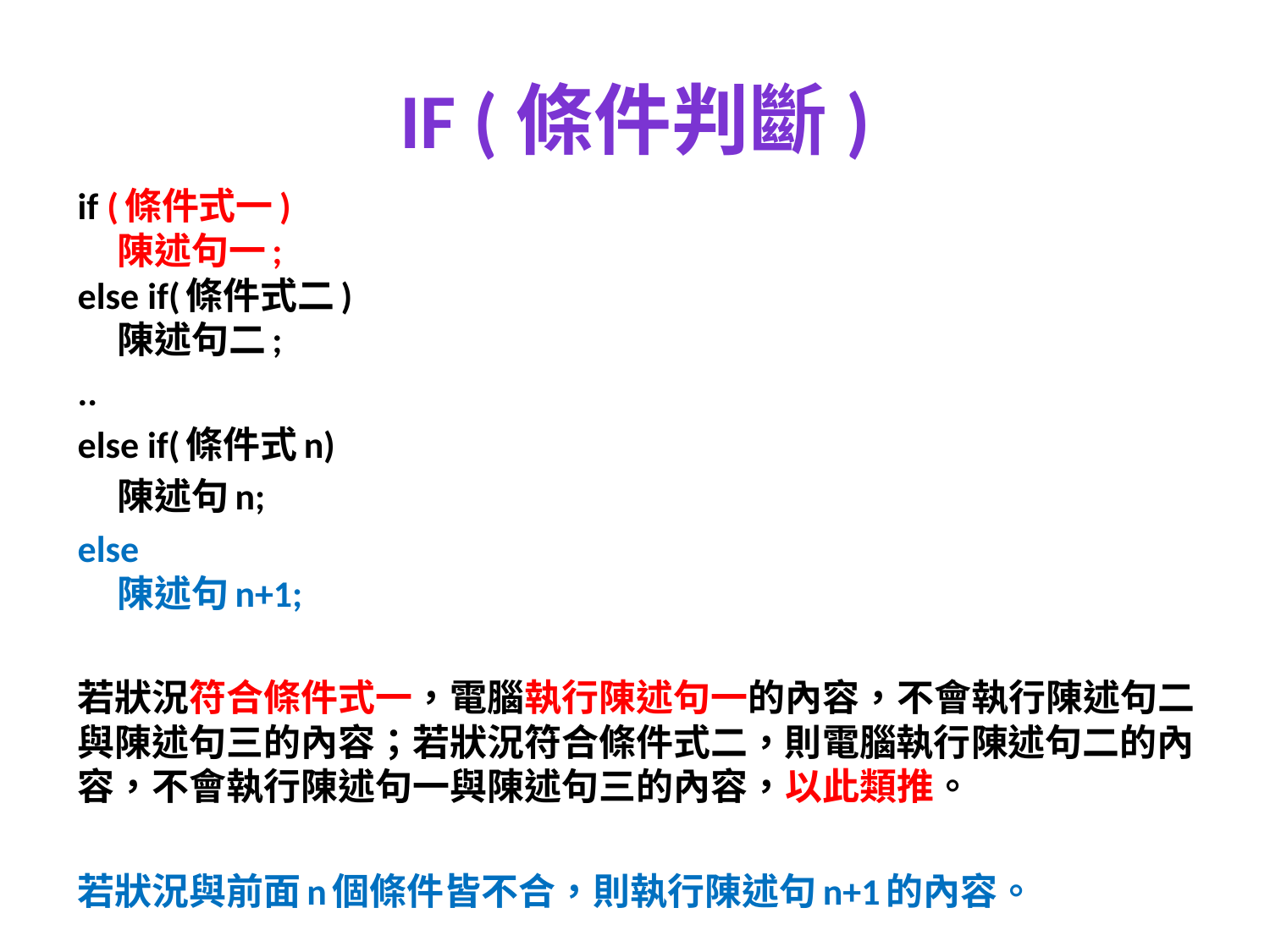

# If (條件判斷)

if (條件式一) 
    陳述句一; 
else if(條件式二)
    陳述句二;
..
else if(條件式n)
    陳述句n;
else 
    陳述句n+1;

若狀況符合條件式一，電腦執行陳述句一的內容，不會執行陳述句二與陳述句三的內容；若狀況符合條件式二，則電腦執行陳述句二的內容，不會執行陳述句一與陳述句三的內容，以此類推。

若狀況與前面n個條件皆不合，則執行陳述句n+1的內容。